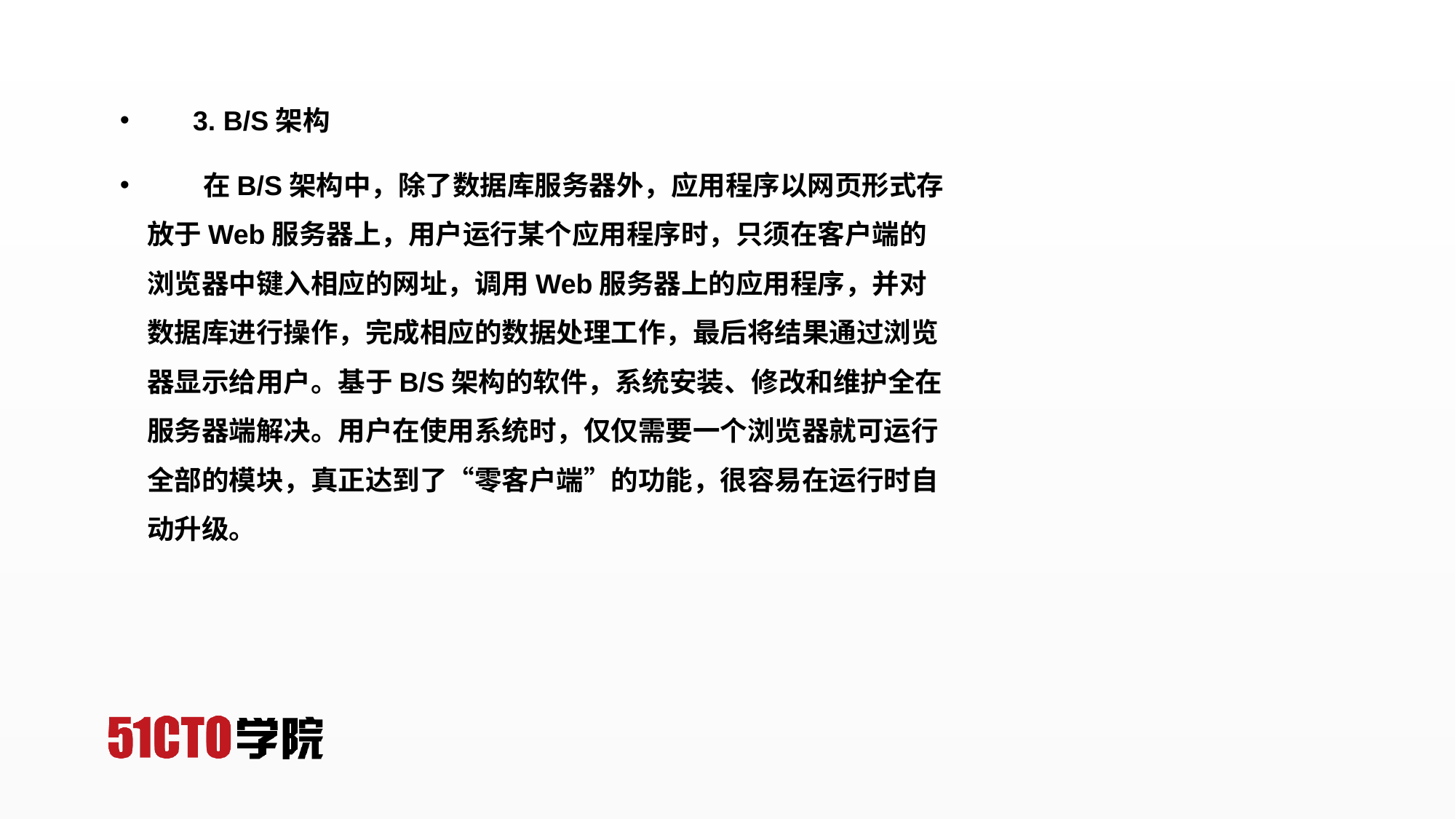

3. B/S架构
        在B/S架构中，除了数据库服务器外，应用程序以网页形式存放于Web服务器上，用户运行某个应用程序时，只须在客户端的浏览器中键入相应的网址，调用Web服务器上的应用程序，并对数据库进行操作，完成相应的数据处理工作，最后将结果通过浏览器显示给用户。基于B/S架构的软件，系统安装、修改和维护全在服务器端解决。用户在使用系统时，仅仅需要一个浏览器就可运行全部的模块，真正达到了“零客户端”的功能，很容易在运行时自动升级。